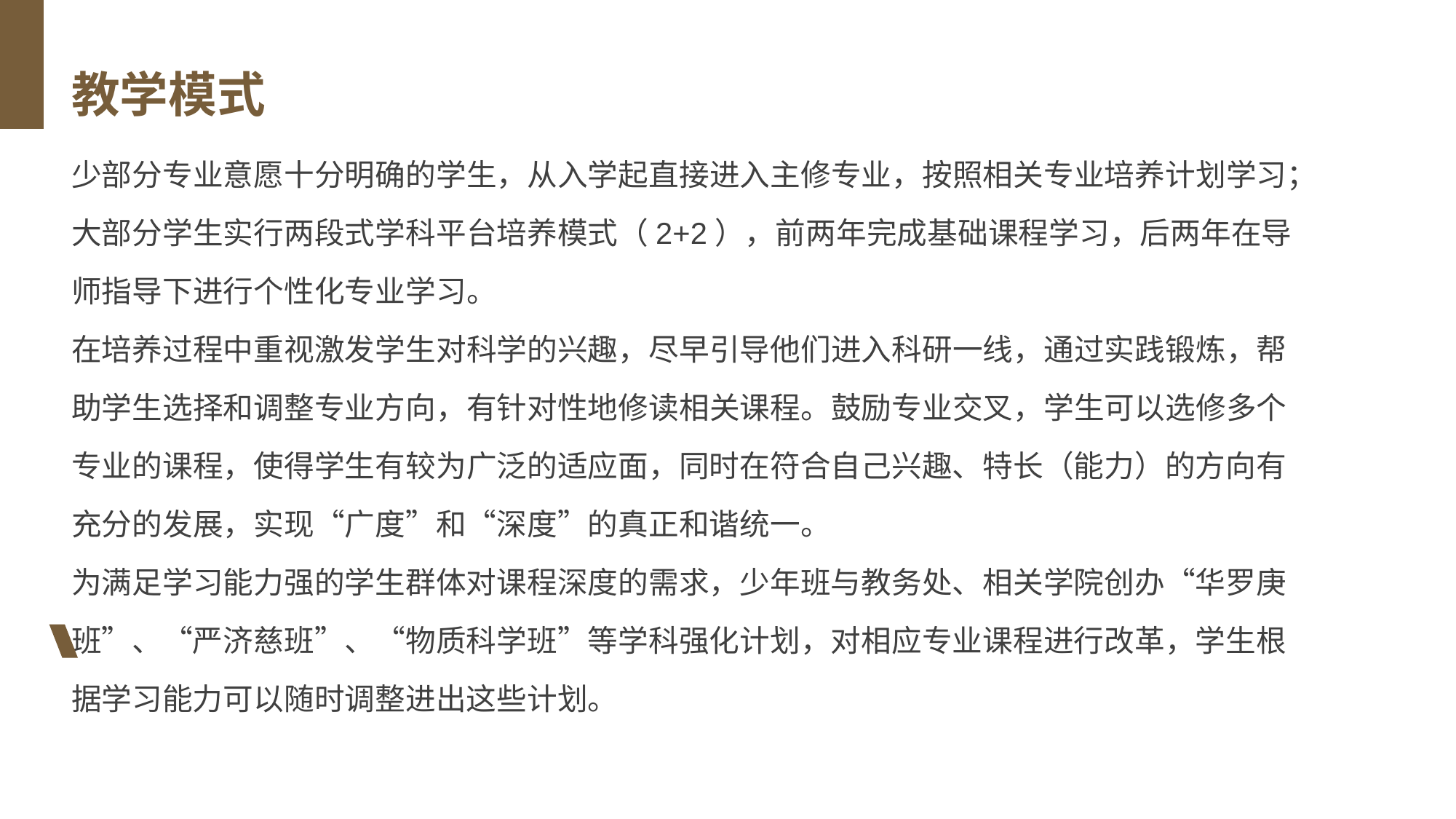

教学模式
少部分专业意愿十分明确的学生，从入学起直接进入主修专业，按照相关专业培养计划学习；
大部分学生实行两段式学科平台培养模式（2+2），前两年完成基础课程学习，后两年在导师指导下进行个性化专业学习。
在培养过程中重视激发学生对科学的兴趣，尽早引导他们进入科研一线，通过实践锻炼，帮助学生选择和调整专业方向，有针对性地修读相关课程。鼓励专业交叉，学生可以选修多个专业的课程，使得学生有较为广泛的适应面，同时在符合自己兴趣、特长（能力）的方向有充分的发展，实现“广度”和“深度”的真正和谐统一。
为满足学习能力强的学生群体对课程深度的需求，少年班与教务处、相关学院创办“华罗庚班”、“严济慈班”、“物质科学班”等学科强化计划，对相应专业课程进行改革，学生根据学习能力可以随时调整进出这些计划。